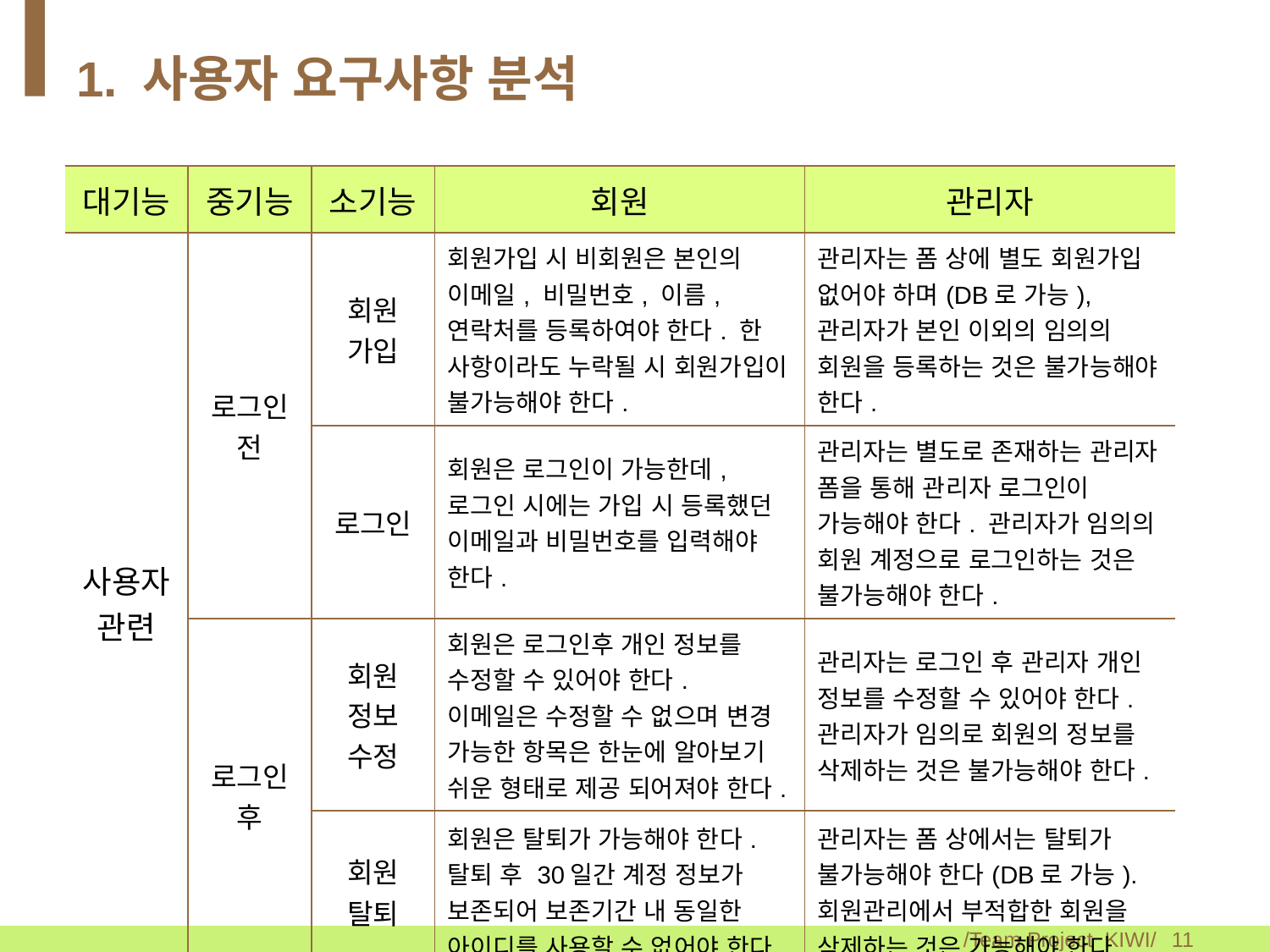

# 1. 사용자 요구사항 분석
| 대기능 | 중기능 | 소기능 | 회원 | 관리자 |
| --- | --- | --- | --- | --- |
| 사용자 관련 | 로그인 전 | 회원 가입 | 회원가입 시 비회원은 본인의 이메일, 비밀번호, 이름, 연락처를 등록하여야 한다. 한 사항이라도 누락될 시 회원가입이 불가능해야 한다. | 관리자는 폼 상에 별도 회원가입 없어야 하며(DB로 가능), 관리자가 본인 이외의 임의의 회원을 등록하는 것은 불가능해야 한다. |
|  |  | 로그인 | 회원은 로그인이 가능한데, 로그인 시에는 가입 시 등록했던 이메일과 비밀번호를 입력해야 한다. | 관리자는 별도로 존재하는 관리자 폼을 통해 관리자 로그인이 가능해야 한다. 관리자가 임의의 회원 계정으로 로그인하는 것은 불가능해야 한다. |
|  | 로그인 후 | 회원 정보 수정 | 회원은 로그인후 개인 정보를 수정할 수 있어야 한다. 이메일은 수정할 수 없으며 변경 가능한 항목은 한눈에 알아보기 쉬운 형태로 제공 되어져야 한다. | 관리자는 로그인 후 관리자 개인 정보를 수정할 수 있어야 한다. 관리자가 임의로 회원의 정보를 삭제하는 것은 불가능해야 한다. |
|  |  | 회원 탈퇴 | 회원은 탈퇴가 가능해야 한다. 탈퇴 후 30일간 계정 정보가 보존되어 보존기간 내 동일한 아이디를 사용할 수 없어야 한다. | 관리자는 폼 상에서는 탈퇴가 불가능해야 한다(DB로 가능). 회원관리에서 부적합한 회원을 삭제하는 것은 가능해야 한다. |
/Team Project  KIWI/
11